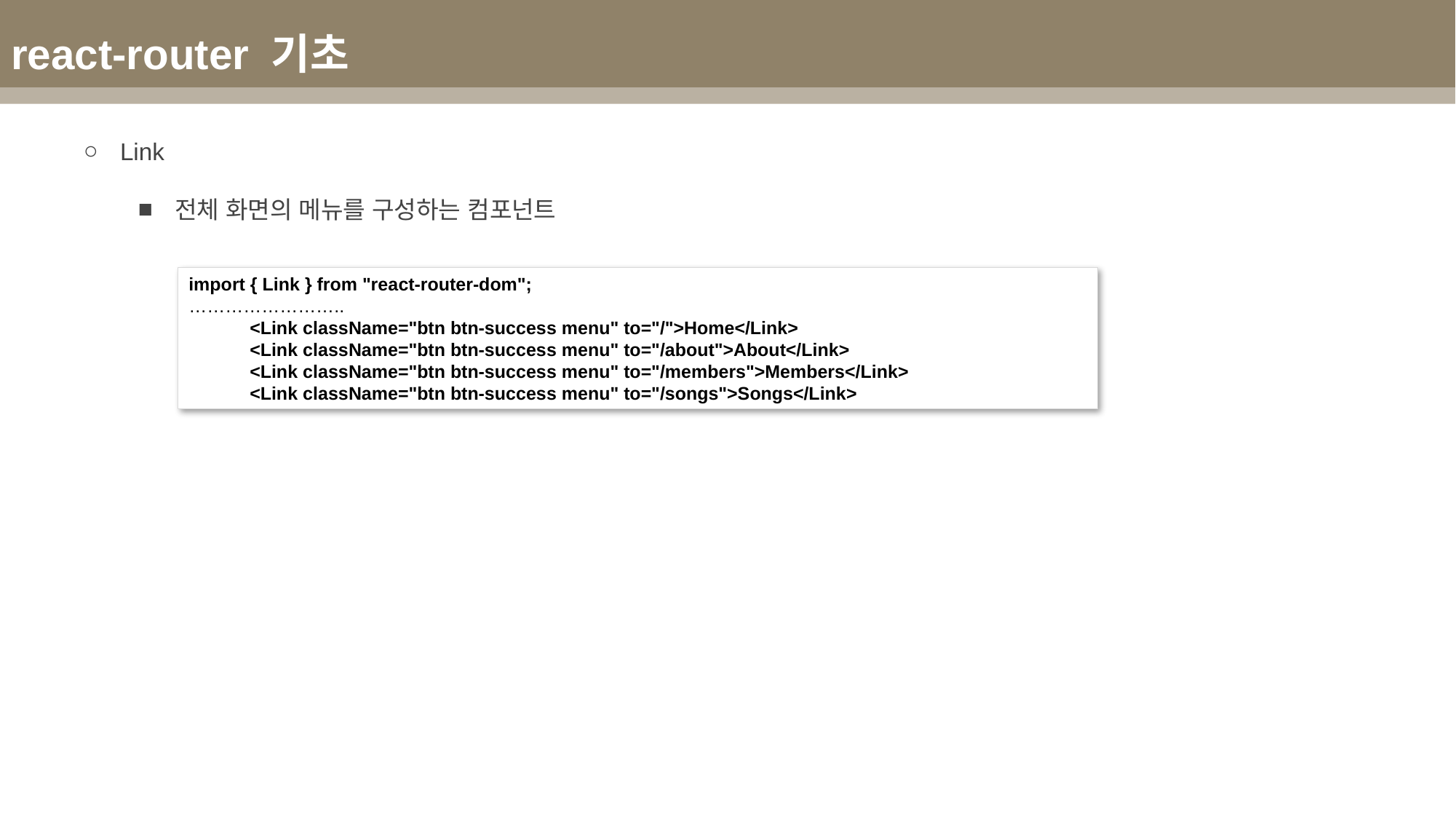

react-router 기초
Link
전체 화면의 메뉴를 구성하는 컴포넌트

import { Link } from "react-router-dom";
……………………..
            <Link className="btn btn-success menu" to="/">Home</Link>
            <Link className="btn btn-success menu" to="/about">About</Link>
            <Link className="btn btn-success menu" to="/members">Members</Link>
            <Link className="btn btn-success menu" to="/songs">Songs</Link>